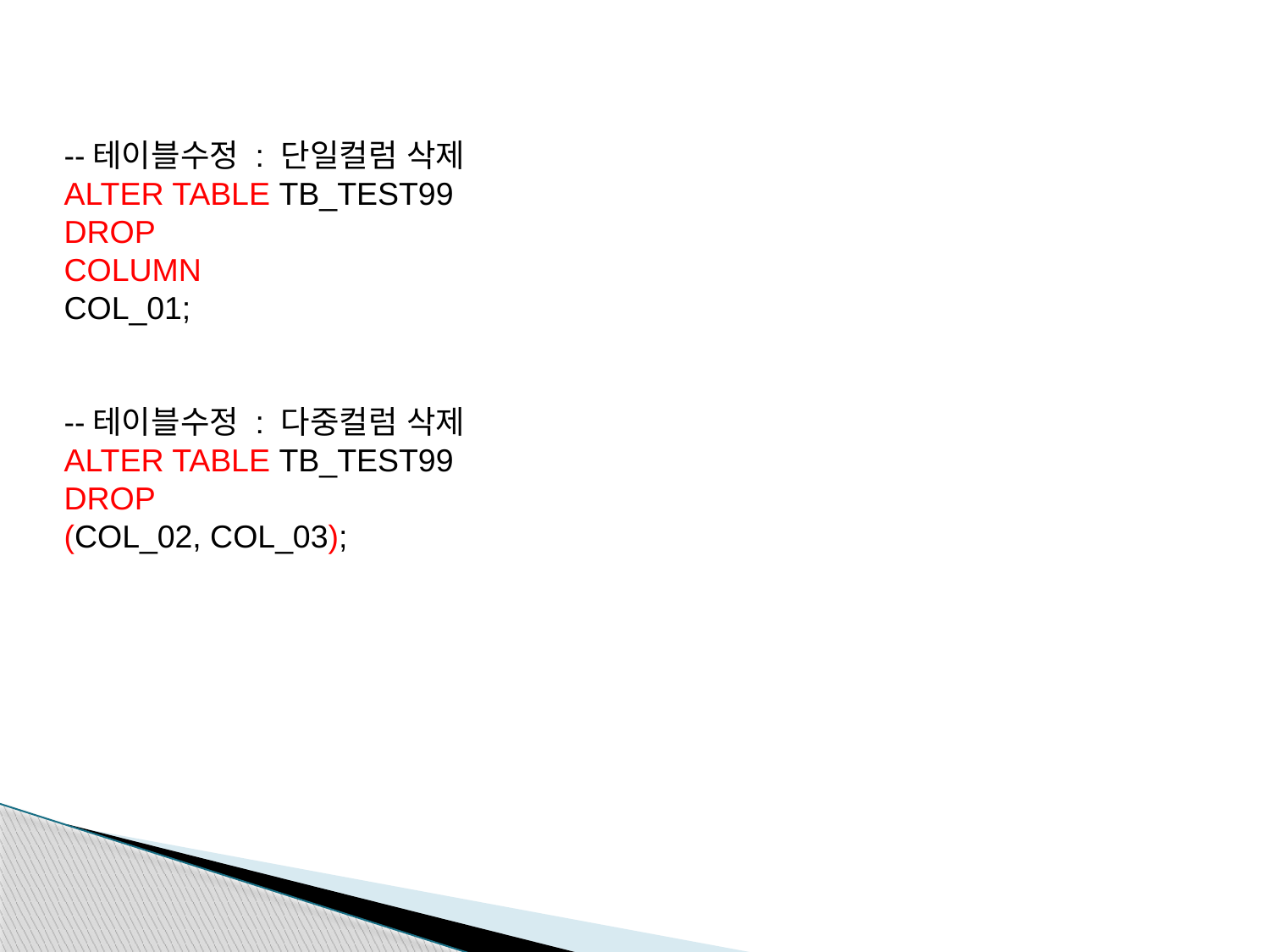

--테이블수정 : 단일컬럼 삭제
ALTER TABLE TB_TEST99
DROP
COLUMN
COL_01;

--테이블수정 : 다중컬럼 삭제
ALTER TABLE TB_TEST99
DROP
(COL_02, COL_03);